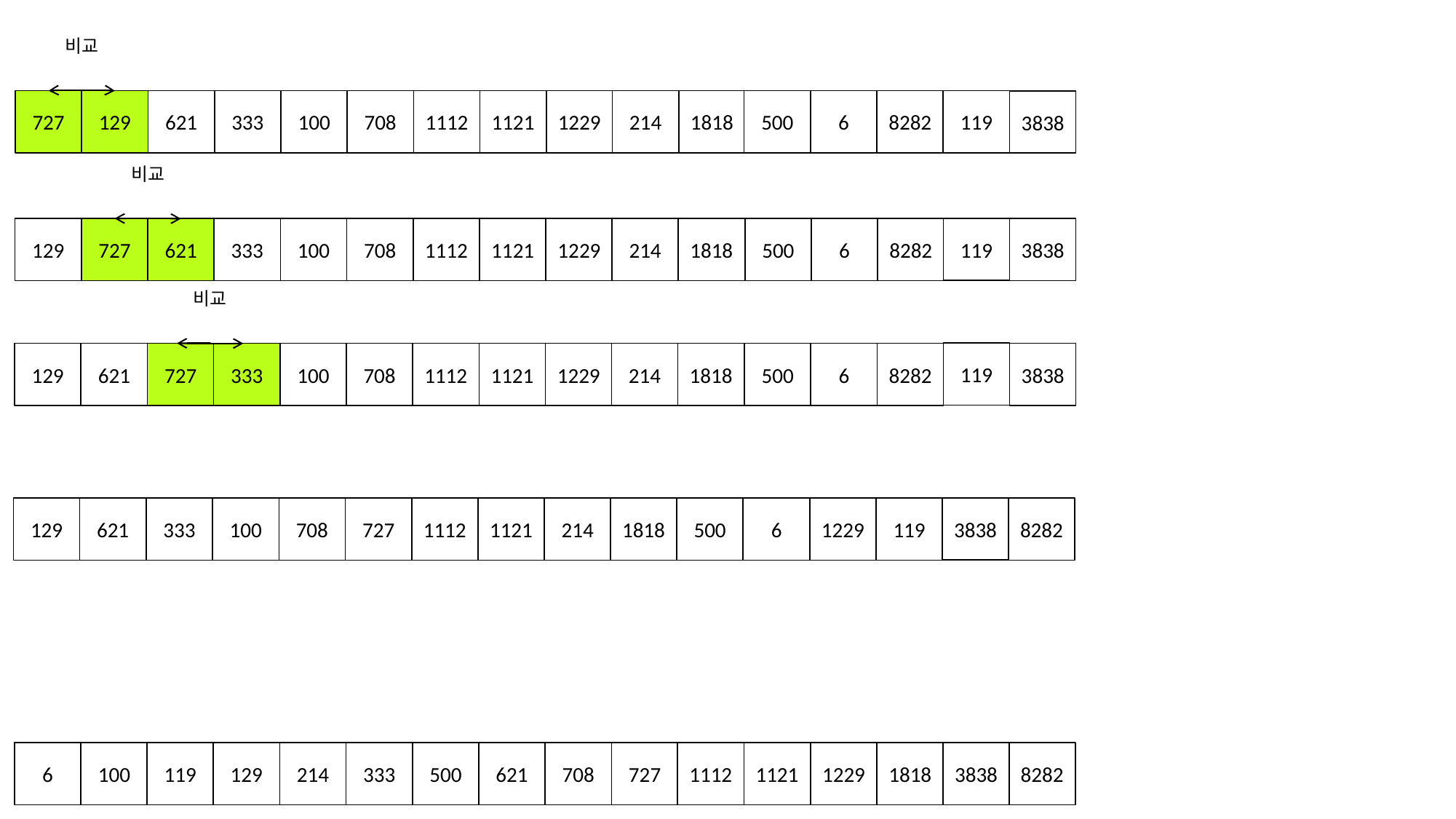

비교
727
129
100
1121
119
621
333
708
1112
1229
214
1818
500
6
8282
3838
비교
119
129
727
621
333
100
708
1112
1121
1229
214
1818
500
6
8282
3838
비교
119
129
1121
3838
621
727
333
100
708
1112
1229
214
1818
500
6
8282
3838
129
1121
8282
621
333
100
708
727
1112
214
1818
500
6
1229
119
6
119
621
3838
8282
100
129
214
333
500
708
727
1112
1121
1229
1818